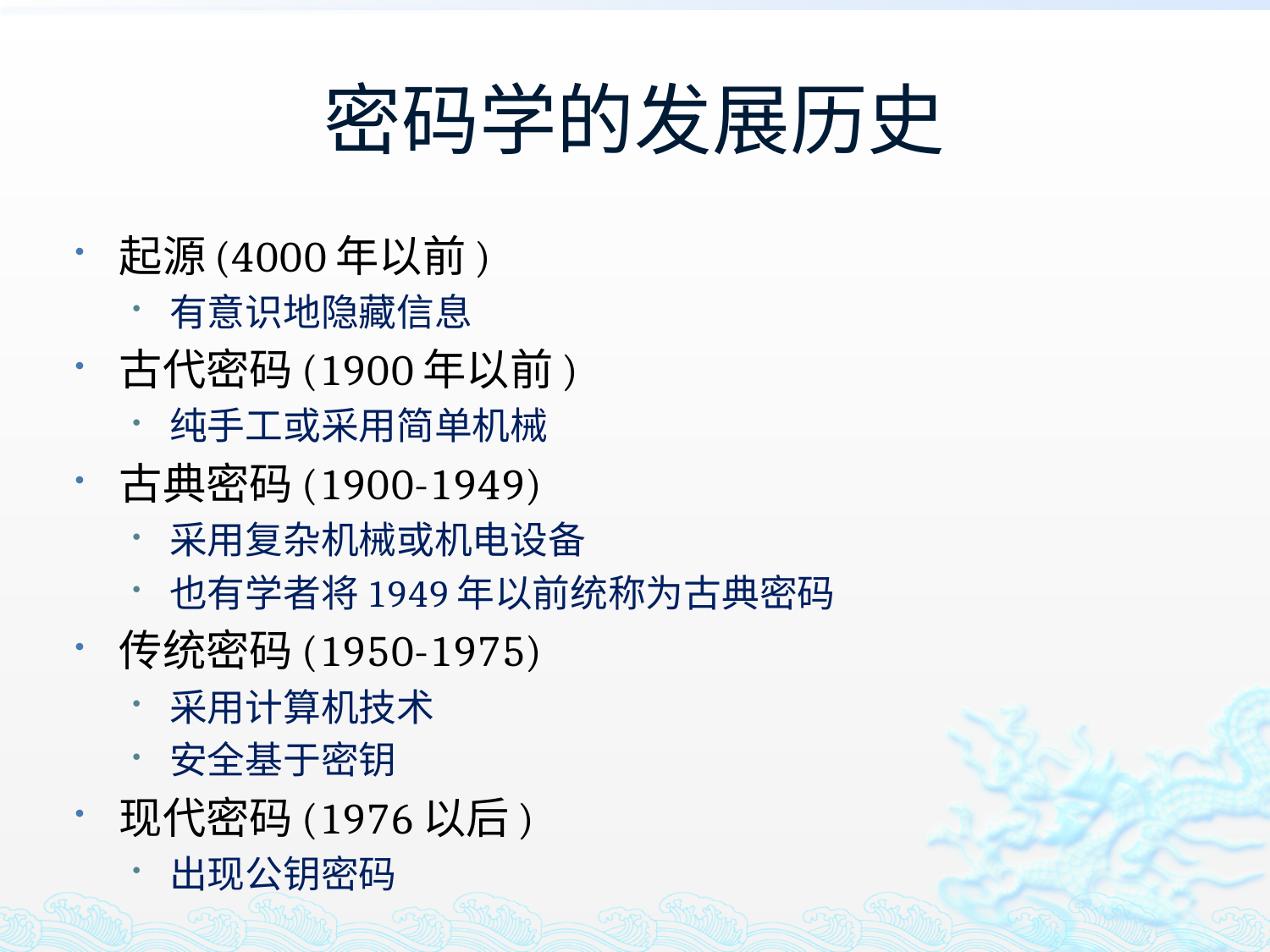

# 密码学的发展历史
起源(4000年以前)
有意识地隐藏信息
古代密码(1900年以前)
纯手工或采用简单机械
古典密码(1900-1949)
采用复杂机械或机电设备
也有学者将1949年以前统称为古典密码
传统密码(1950-1975)
采用计算机技术
安全基于密钥
现代密码(1976以后)
出现公钥密码